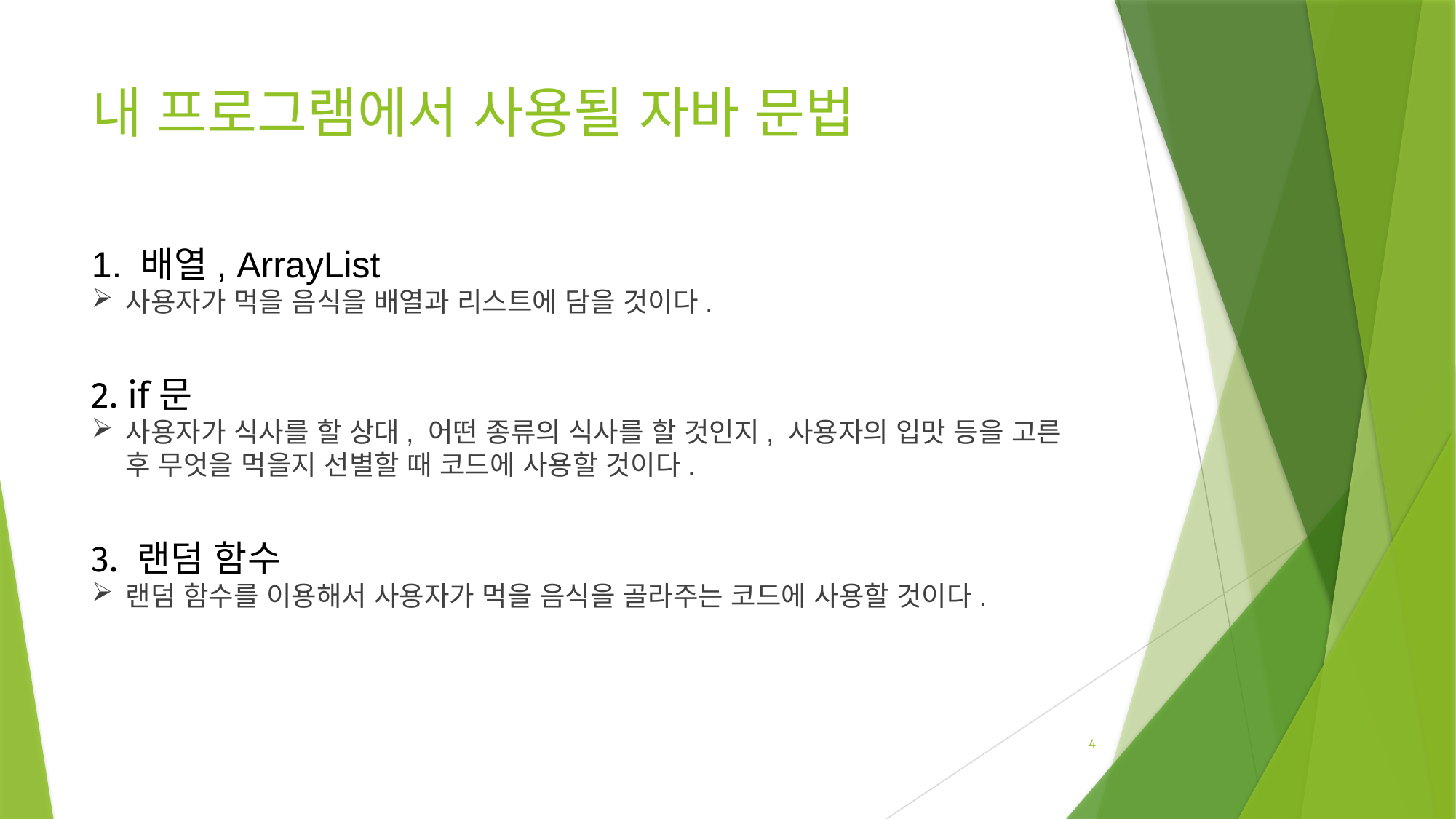

# 내 프로그램에서 사용될 자바 문법
1. 배열, ArrayList
사용자가 먹을 음식을 배열과 리스트에 담을 것이다.
2. if문
사용자가 식사를 할 상대, 어떤 종류의 식사를 할 것인지, 사용자의 입맛 등을 고른 후 무엇을 먹을지 선별할 때 코드에 사용할 것이다.
3. 랜덤 함수
랜덤 함수를 이용해서 사용자가 먹을 음식을 골라주는 코드에 사용할 것이다.
4